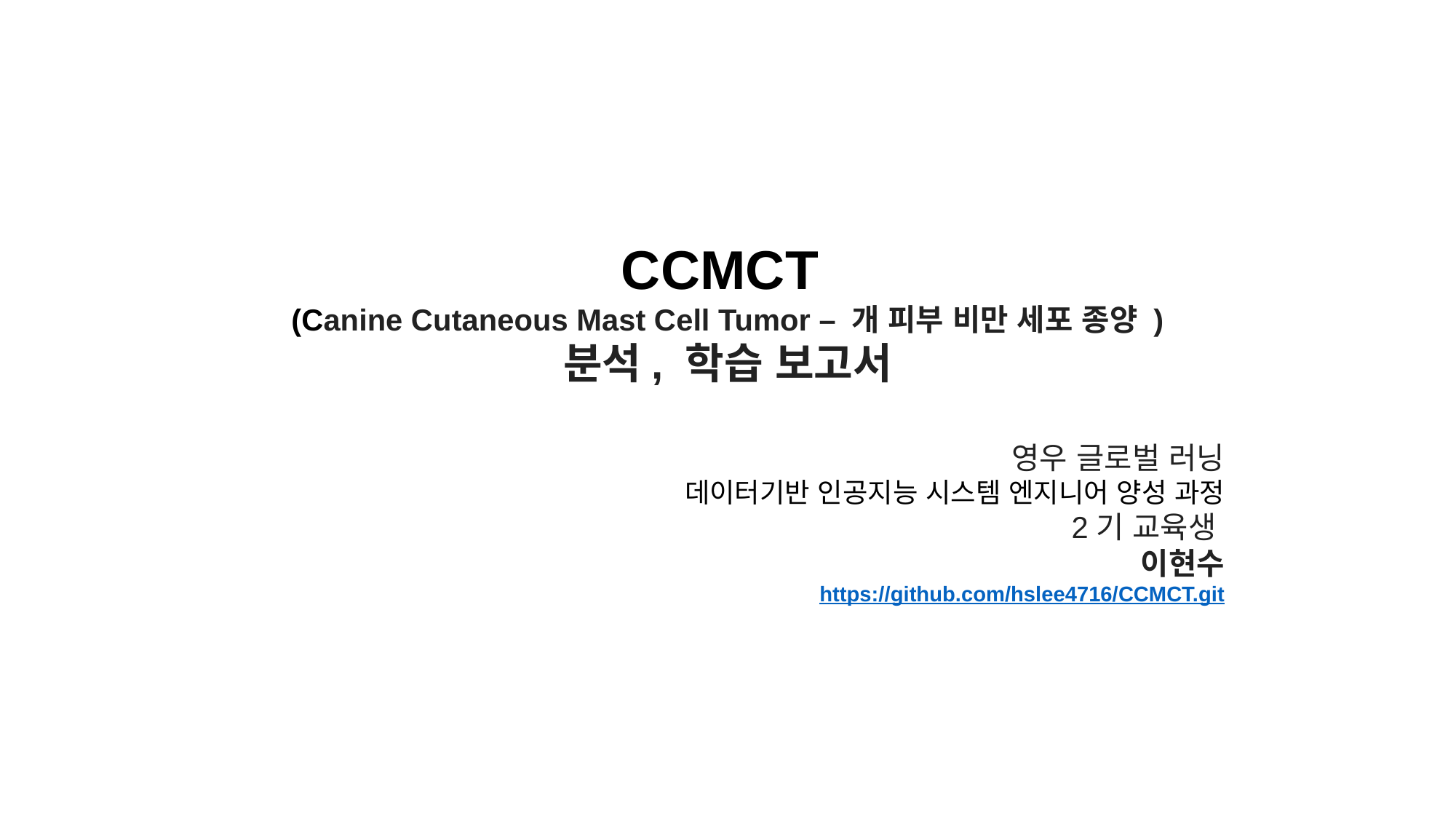

CCMCT
(Canine Cutaneous Mast Cell Tumor – 개 피부 비만 세포 종양 )
분석, 학습 보고서

영우 글로벌 러닝
데이터기반 인공지능 시스템 엔지니어 양성 과정
 2기 교육생
이현수
https://github.com/hslee4716/CCMCT.git